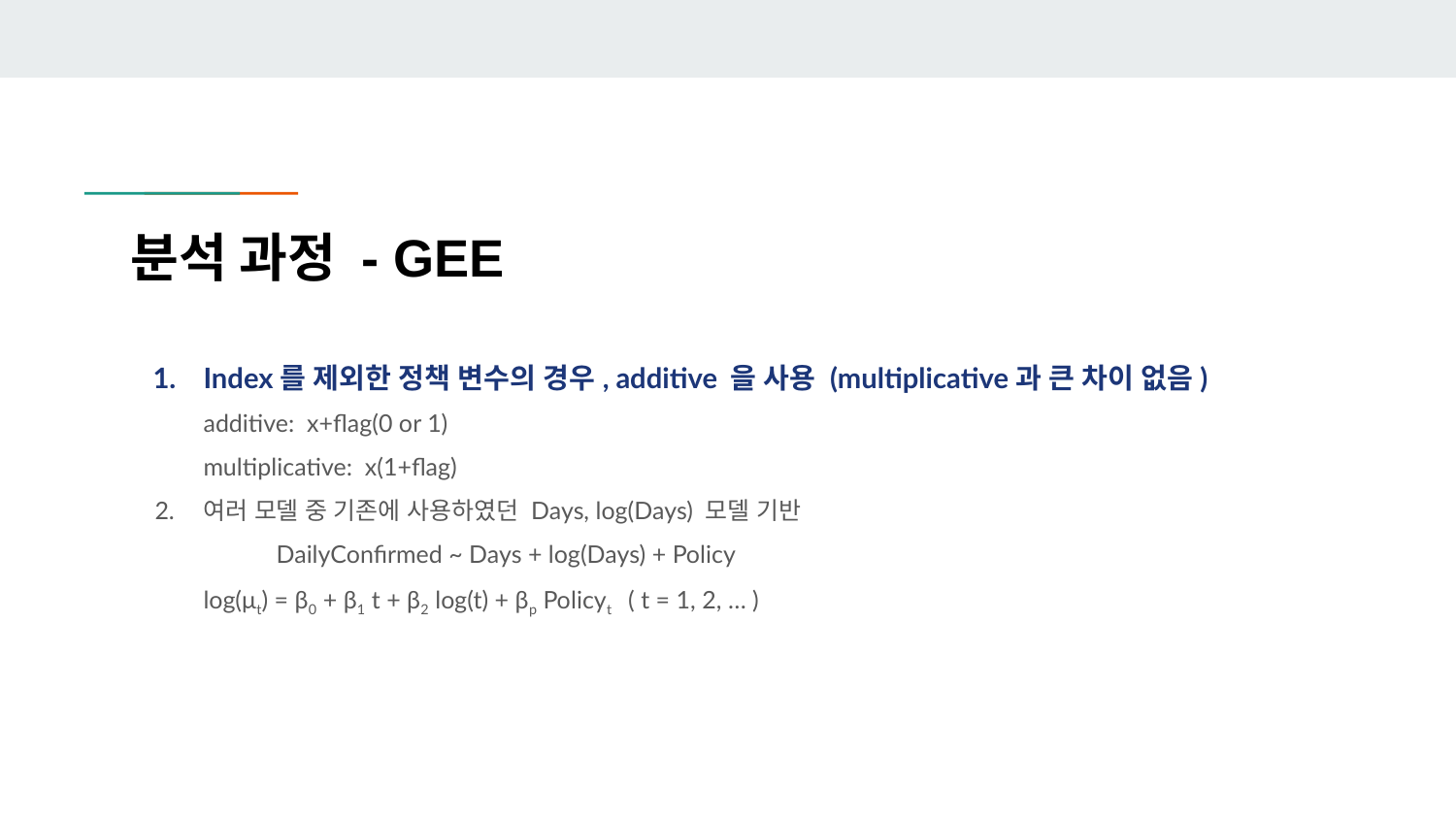

# 분석 과정 - GEE

Index를 제외한 정책 변수의 경우, additive 을 사용 (multiplicative과 큰 차이 없음)
additive:  x+flag(0 or 1)
multiplicative:  x(1+flag)
여러 모델 중 기존에 사용하였던 Days, log(Days) 모델 기반
	DailyConfirmed ~ Days + log(Days) + Policy
log(μt) = β0 + β1 t + β2 log(t) + βp Policyt   ( t = 1, 2, … )